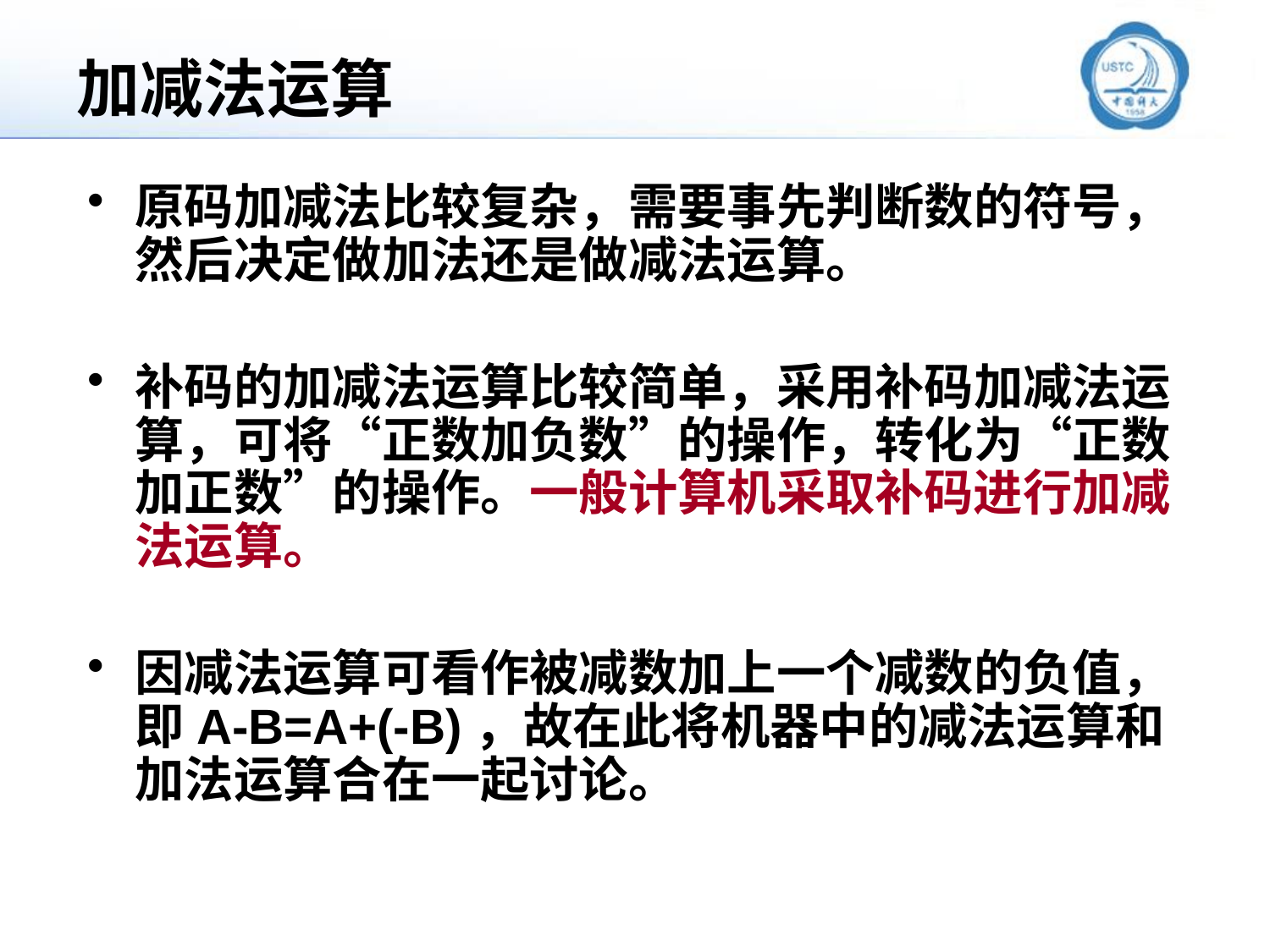

# 加减法运算
原码加减法比较复杂，需要事先判断数的符号，然后决定做加法还是做减法运算。

补码的加减法运算比较简单，采用补码加减法运算，可将“正数加负数”的操作，转化为“正数加正数”的操作。一般计算机采取补码进行加减法运算。

因减法运算可看作被减数加上一个减数的负值，即A-B=A+(-B)，故在此将机器中的减法运算和加法运算合在一起讨论。